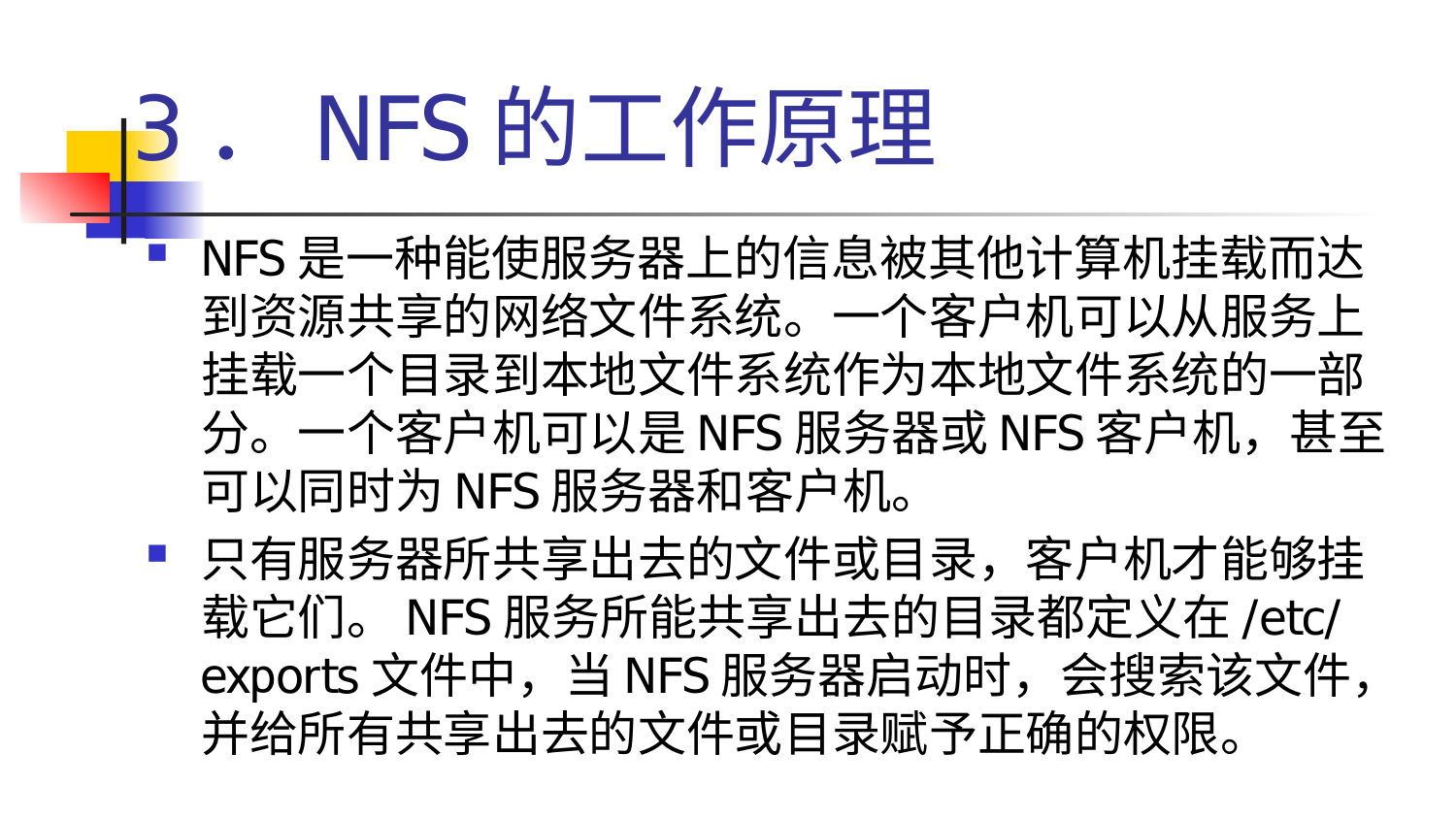

# 3．NFS的工作原理
NFS是一种能使服务器上的信息被其他计算机挂载而达到资源共享的网络文件系统。一个客户机可以从服务上挂载一个目录到本地文件系统作为本地文件系统的一部分。一个客户机可以是NFS服务器或NFS客户机，甚至可以同时为NFS服务器和客户机。
只有服务器所共享出去的文件或目录，客户机才能够挂载它们。NFS服务所能共享出去的目录都定义在/etc/exports文件中，当NFS服务器启动时，会搜索该文件，并给所有共享出去的文件或目录赋予正确的权限。